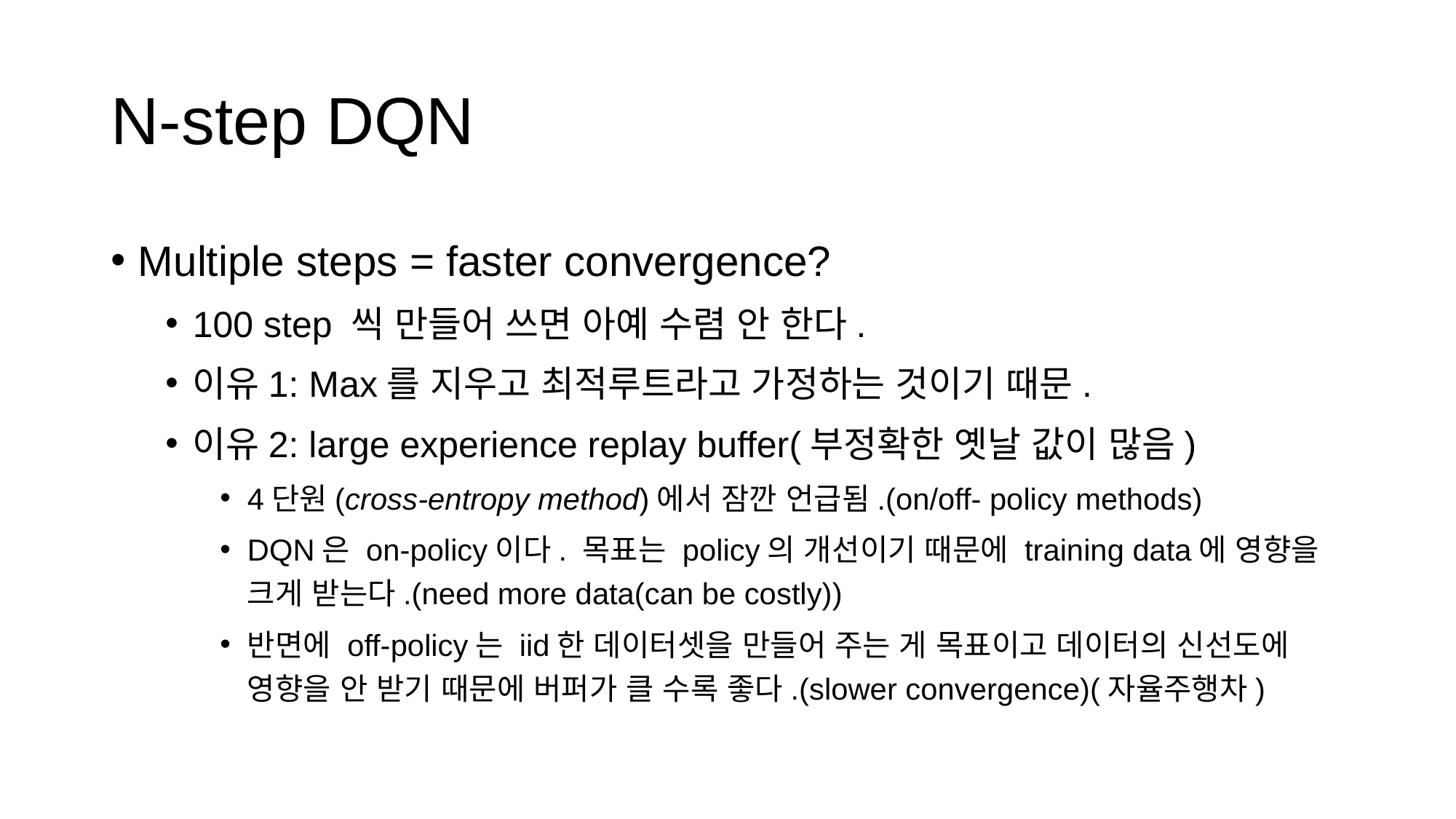

# N-step DQN
Multiple steps = faster convergence?
100 step 씩 만들어 쓰면 아예 수렴 안 한다.
이유1: Max를 지우고 최적루트라고 가정하는 것이기 때문.
이유2: large experience replay buffer(부정확한 옛날 값이 많음)
4단원(cross-entropy method)에서 잠깐 언급됨.(on/off- policy methods)
DQN은 on-policy이다. 목표는 policy의 개선이기 때문에 training data에 영향을 크게 받는다.(need more data(can be costly))
반면에 off-policy는 iid한 데이터셋을 만들어 주는 게 목표이고 데이터의 신선도에 영향을 안 받기 때문에 버퍼가 클 수록 좋다.(slower convergence)(자율주행차)